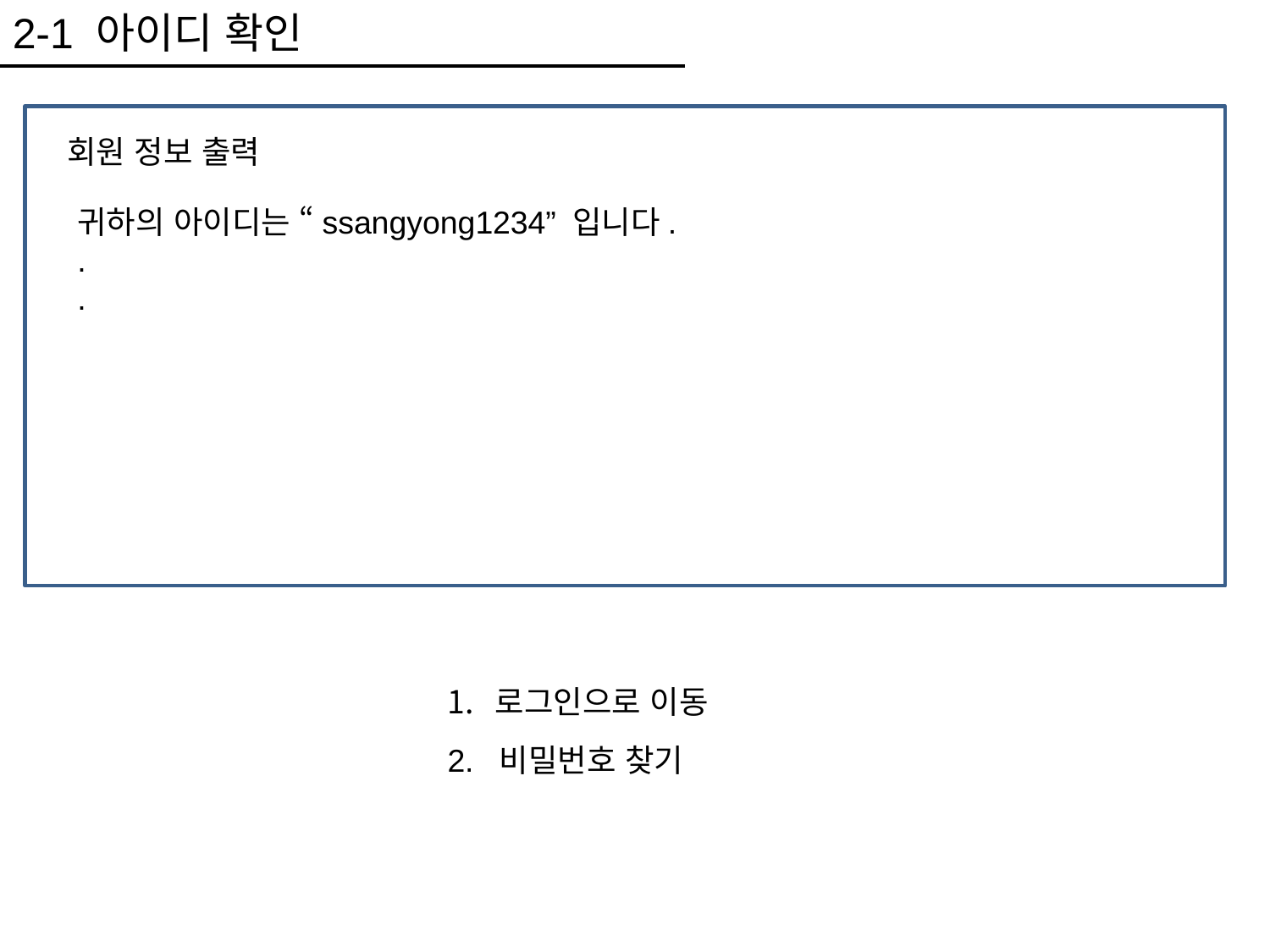

2-1 아이디 확인

회원 정보 출력
귀하의 아이디는 “ssangyong1234” 입니다.
.
.

로그인으로 이동
2.  비밀번호 찾기